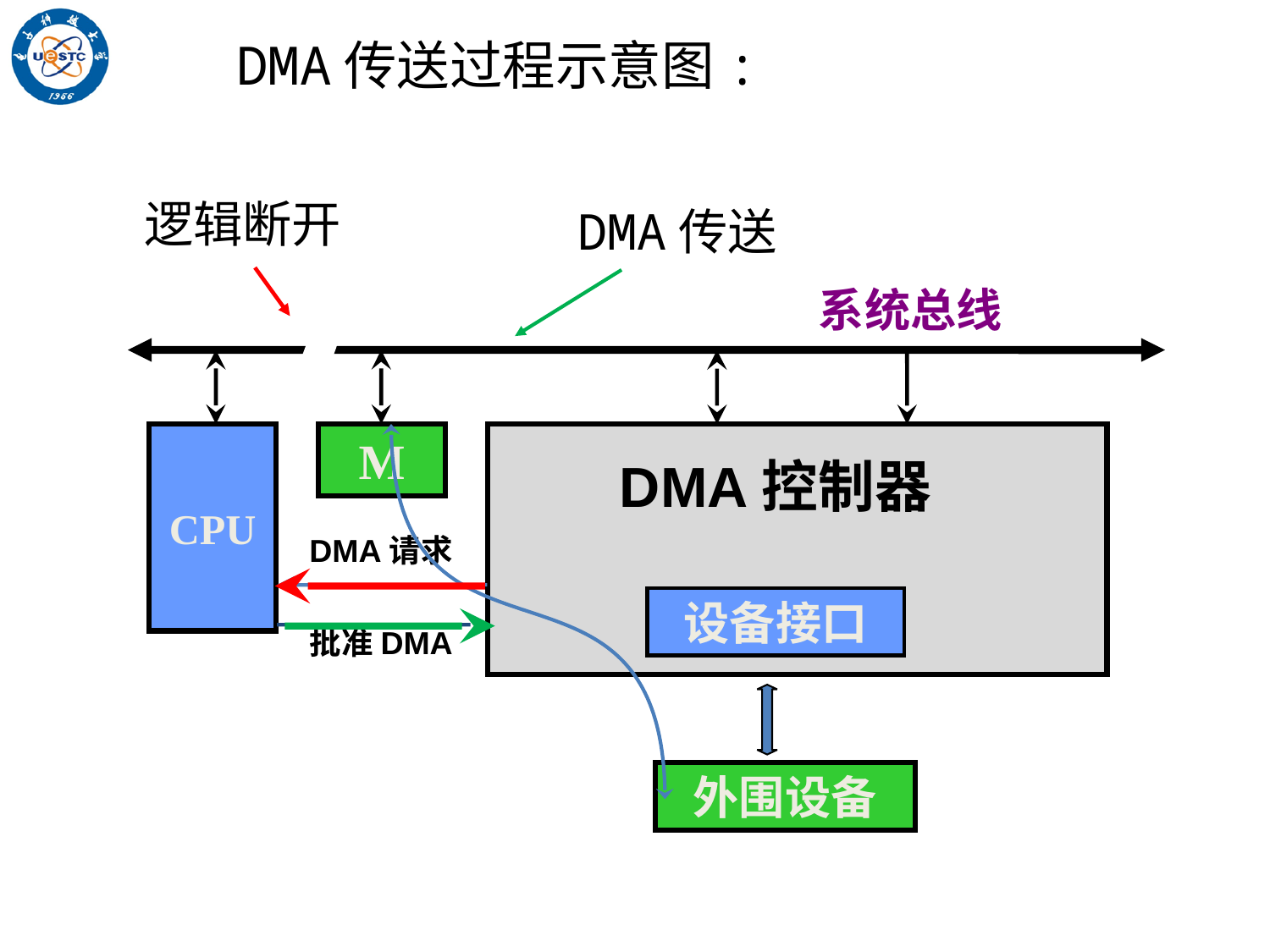

DMA传送过程示意图:
逻辑断开
DMA传送

系统总线

CPU

M

DMA控制器
DMA请求

设备接口
批准DMA

外围设备